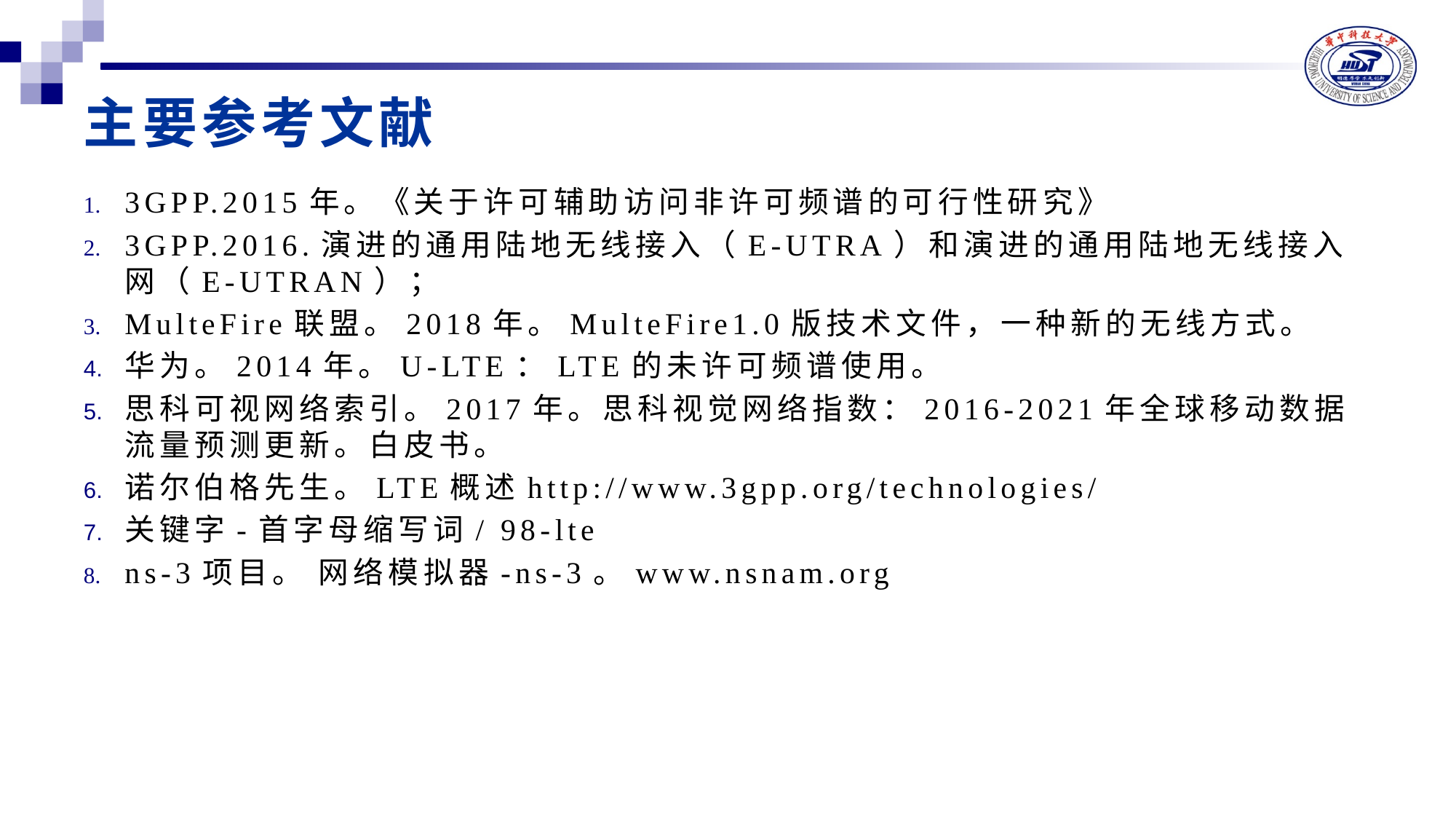

# 主要参考文献
3GPP.2015年。《关于许可辅助访问非许可频谱的可行性研究》
3GPP.2016.演进的通用陆地无线接入（E-UTRA）和演进的通用陆地无线接入网（E-UTRAN）；
MulteFire联盟。2018年。MulteFire1.0版技术文件，一种新的无线方式。
华为。2014年。U-LTE：LTE的未许可频谱使用。
思科可视网络索引。2017年。思科视觉网络指数：2016-2021年全球移动数据流量预测更新。白皮书。
诺尔伯格先生。LTE概述http://www.3gpp.org/technologies/
关键字-首字母缩写词/ 98-lte
ns-3项目。 网络模拟器-ns-3。www.nsnam.org